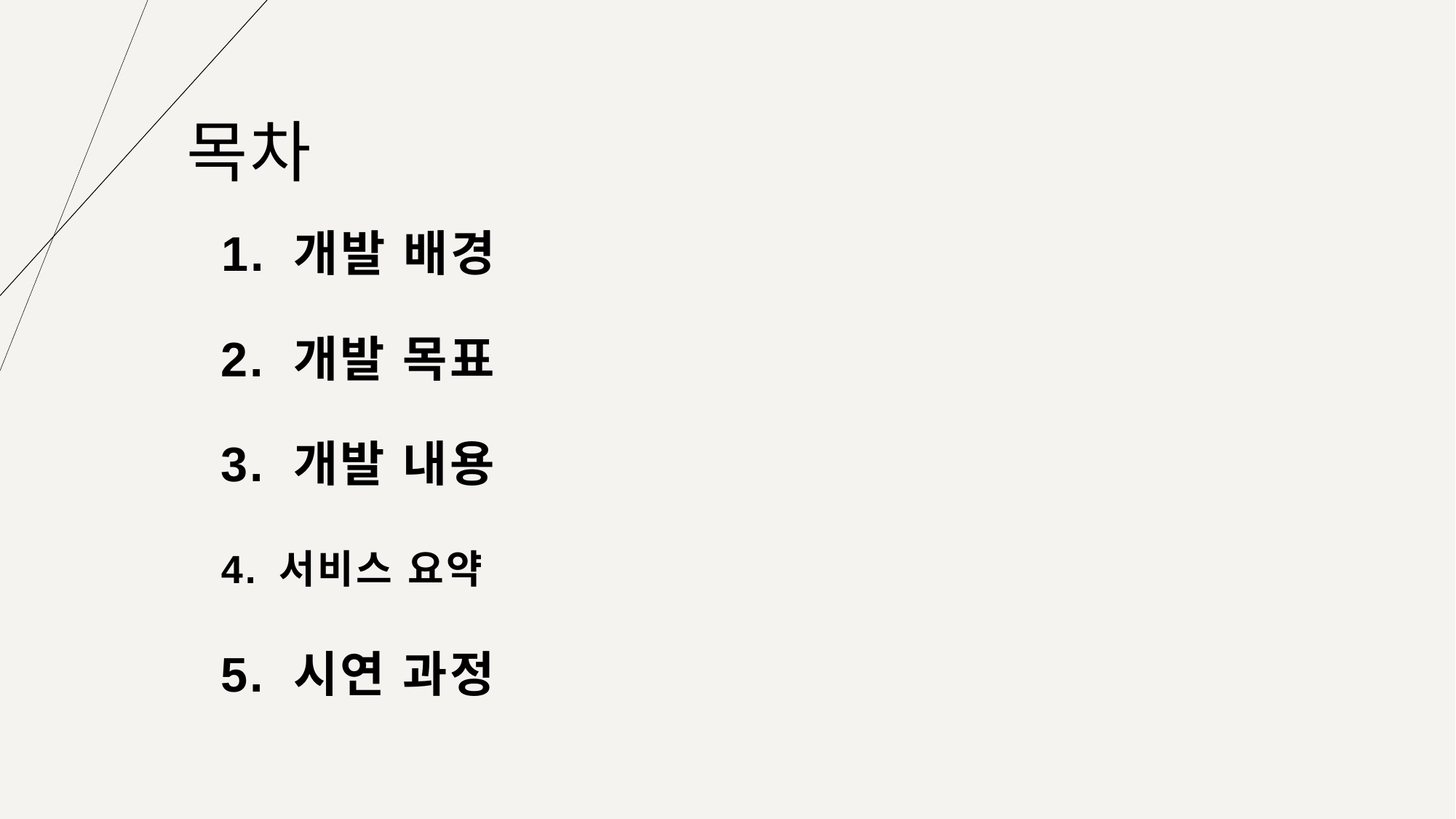

# 목차
1. 개발 배경
2. 개발 목표
3. 개발 내용
4. 서비스 요약
5. 시연 과정